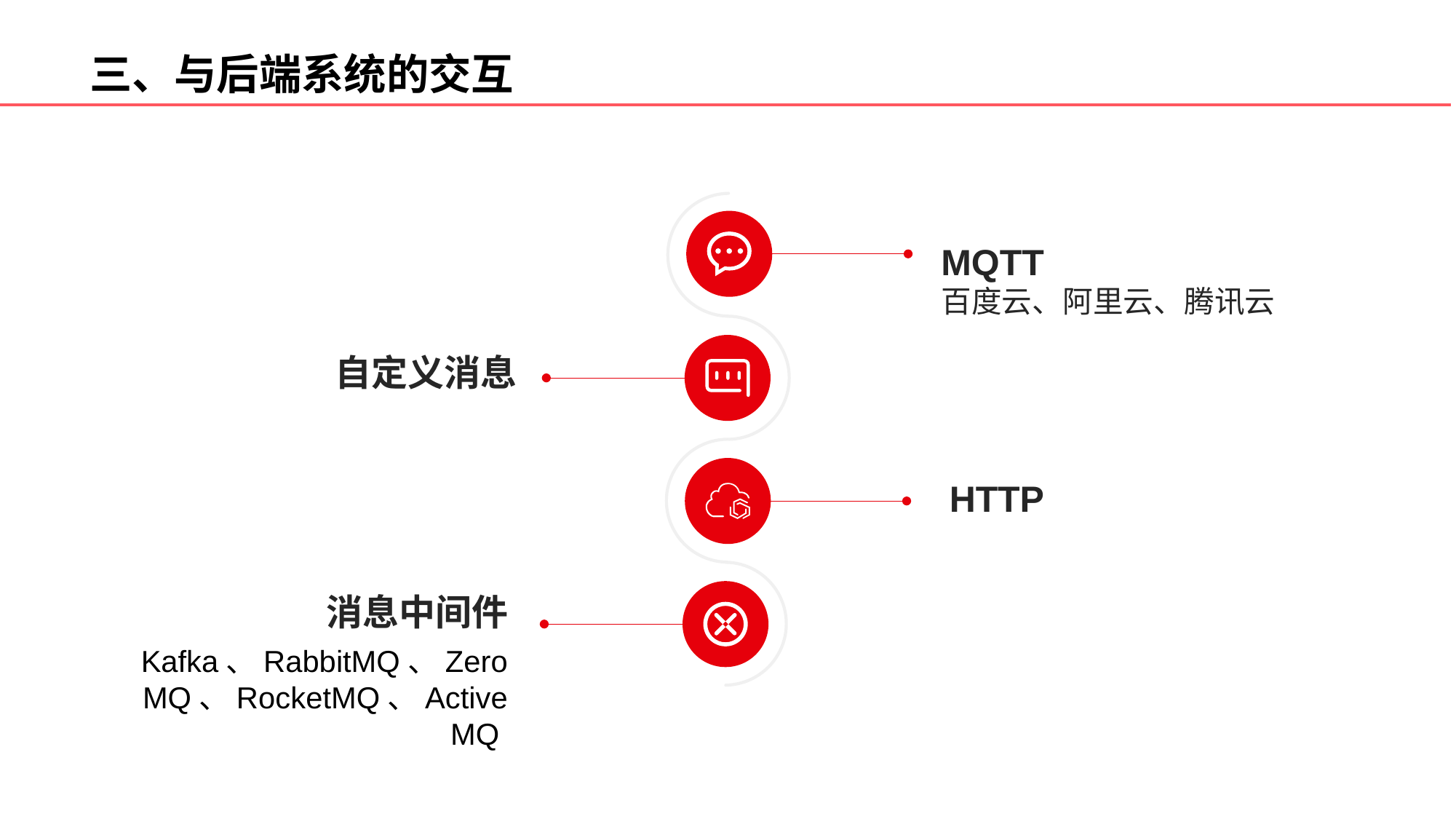

三、与后端系统的交互

MQTT
百度云、阿里云、腾讯云

自定义消息

HTTP

消息中间件
Kafka、RabbitMQ、ZeroMQ、RocketMQ、ActiveMQ